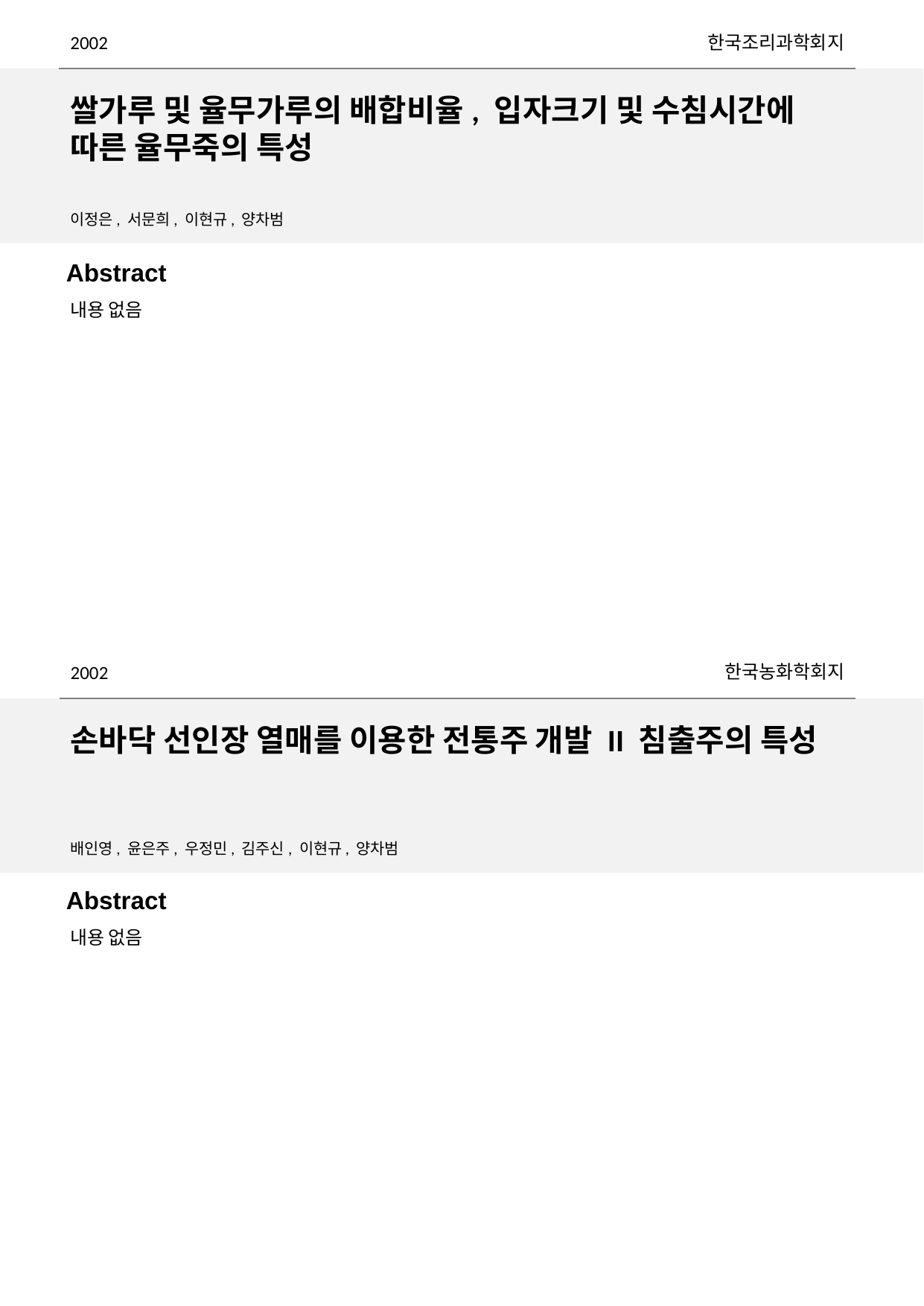

2002
한국조리과학회지
쌀가루 및 율무가루의 배합비율, 입자크기 및 수침시간에 따른 율무죽의 특성
이정은, 서문희, 이현규, 양차범
내용 없음
한국농화학회지
2002
손바닥 선인장 열매를 이용한 전통주 개발 II 침출주의 특성
배인영, 윤은주, 우정민, 김주신, 이현규, 양차범
내용 없음